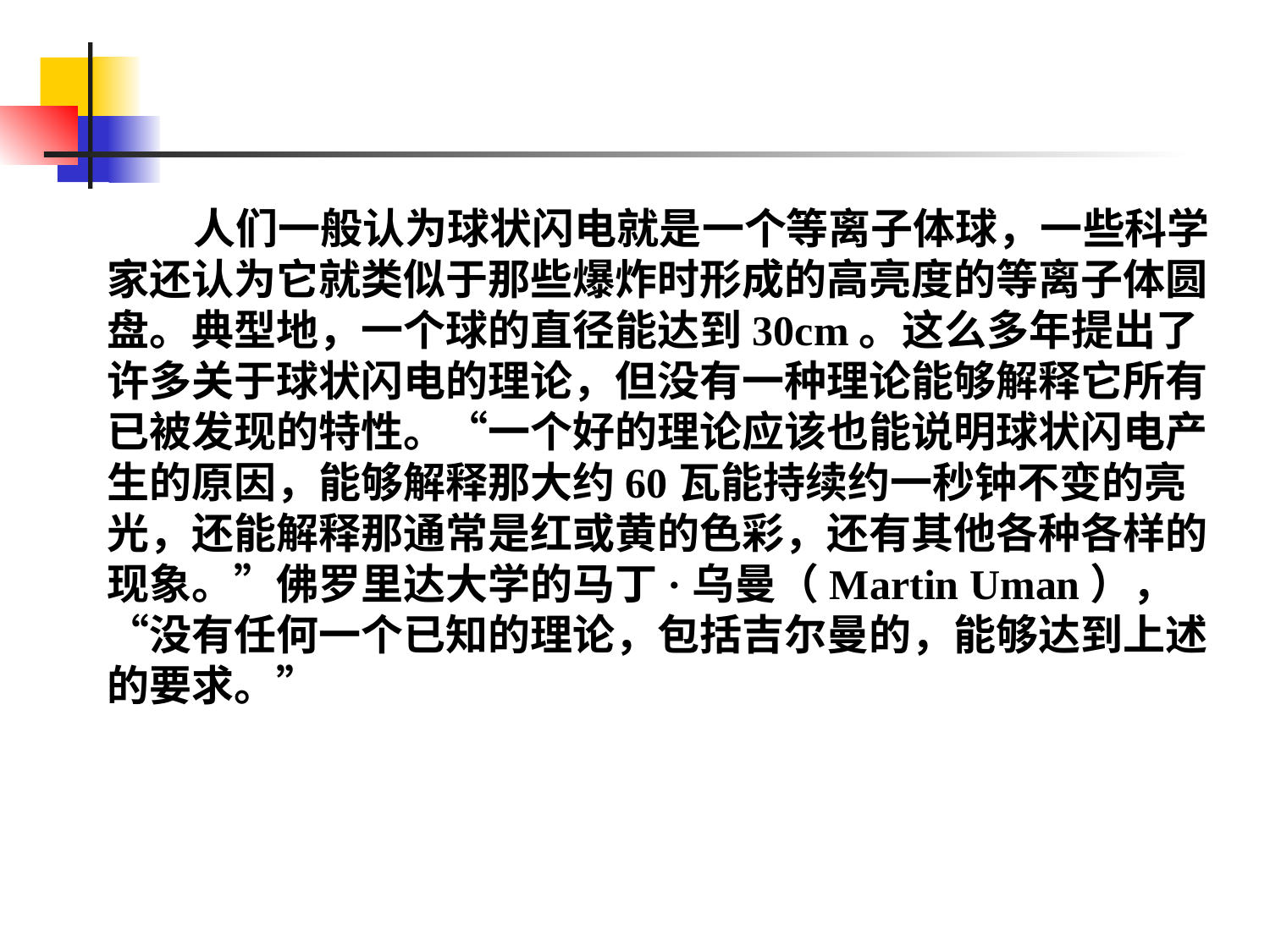

人们一般认为球状闪电就是一个等离子体球，一些科学家还认为它就类似于那些爆炸时形成的高亮度的等离子体圆盘。典型地，一个球的直径能达到30cm。这么多年提出了许多关于球状闪电的理论，但没有一种理论能够解释它所有已被发现的特性。“一个好的理论应该也能说明球状闪电产生的原因，能够解释那大约60瓦能持续约一秒钟不变的亮光，还能解释那通常是红或黄的色彩，还有其他各种各样的现象。”佛罗里达大学的马丁·乌曼（Martin Uman），“没有任何一个已知的理论，包括吉尔曼的，能够达到上述的要求。”